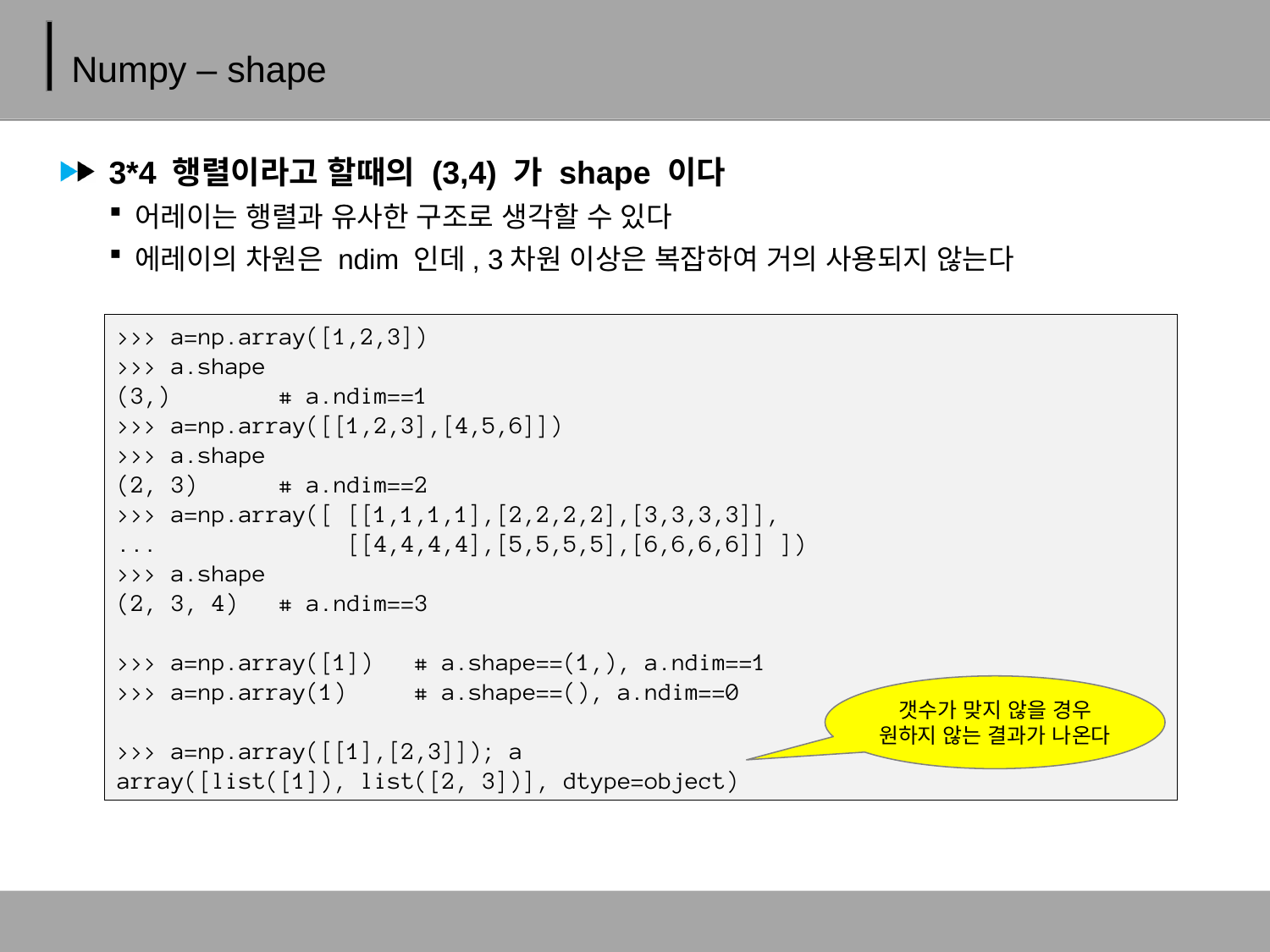

# Numpy – shape
3*4 행렬이라고 할때의 (3,4) 가 shape 이다
어레이는 행렬과 유사한 구조로 생각할 수 있다
에레이의 차원은 ndim 인데, 3차원 이상은 복잡하여 거의 사용되지 않는다
>>> a=np.array([1,2,3])
>>> a.shape
(3,)        # a.ndim==1
>>> a=np.array([[1,2,3],[4,5,6]])
>>> a.shape
(2, 3)      # a.ndim==2
>>> a=np.array([ [[1,1,1,1],[2,2,2,2],[3,3,3,3]],
...              [[4,4,4,4],[5,5,5,5],[6,6,6,6]] ])
>>> a.shape
(2, 3, 4)   # a.ndim==3

>>> a=np.array([1])   # a.shape==(1,), a.ndim==1
>>> a=np.array(1)     # a.shape==(), a.ndim==0

>>> a=np.array([[1],[2,3]]); a
array([list([1]), list([2, 3])], dtype=object)
갯수가 맞지 않을 경우
원하지 않는 결과가 나온다